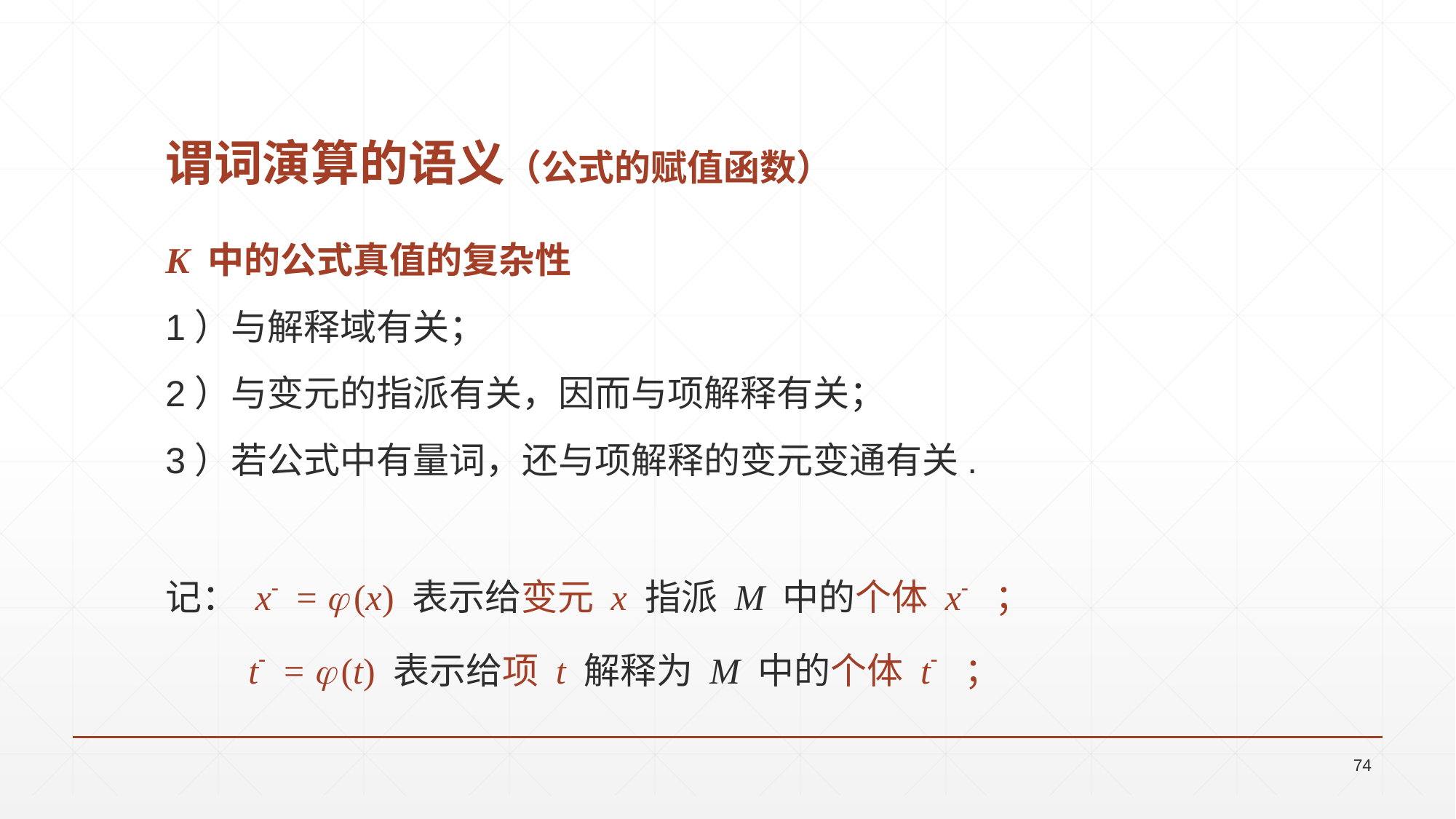

# 谓词演算的语义（公式的赋值函数）
K 中的公式真值的复杂性
1）与解释域有关；
2）与变元的指派有关，因而与项解释有关；
3）若公式中有量词，还与项解释的变元变通有关.

记： x−  = ϕ (x) 表示给变元 x 指派 M 中的个体 x−  ；
         t−  = ϕ (t) 表示给项 t 解释为 M 中的个体 t−  ；
74